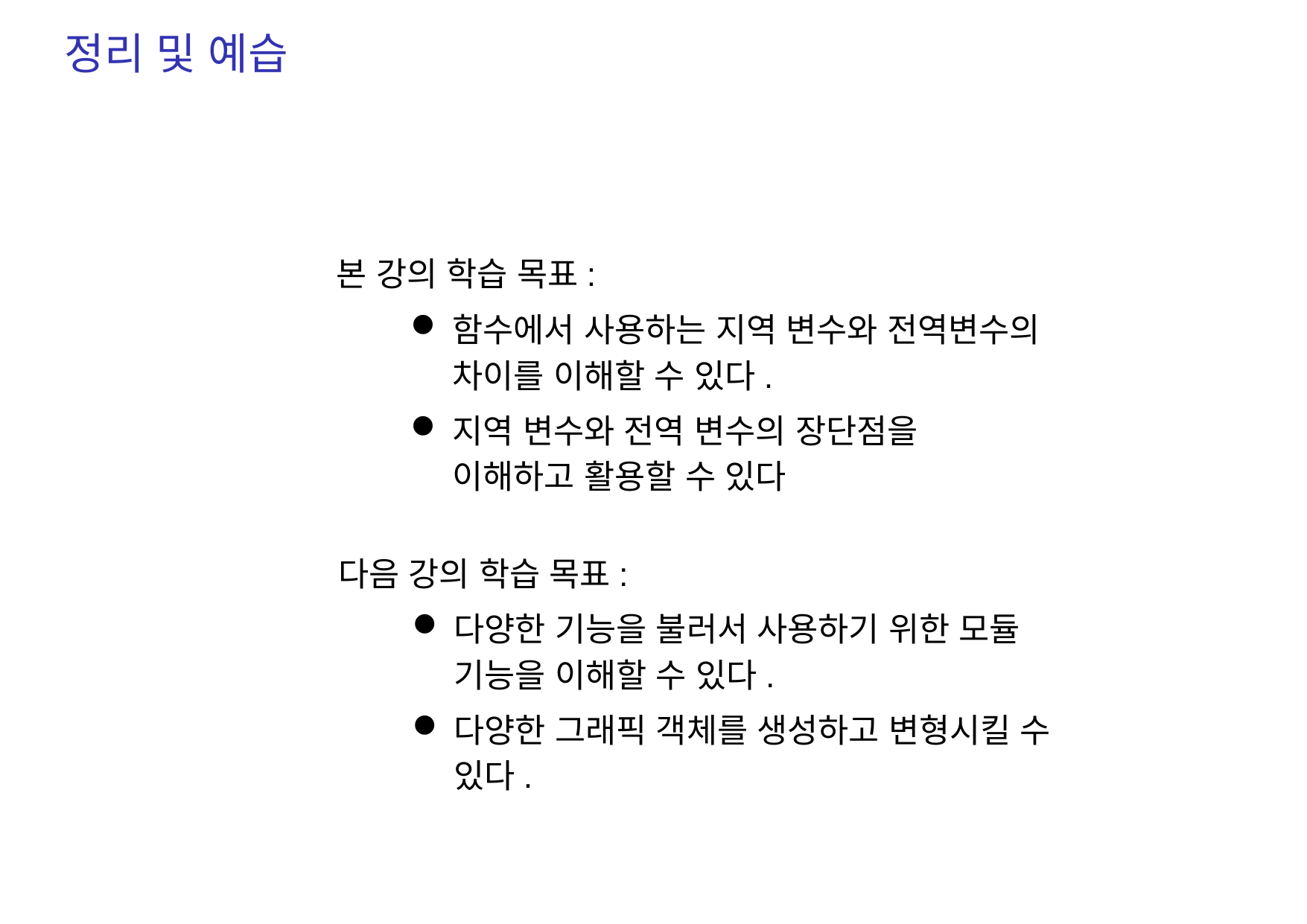

# 정리 및 예습
본 강의 학습 목표:
함수에서 사용하는 지역 변수와 전역변수의 차이를 이해할 수 있다.
지역 변수와 전역 변수의 장단점을
이해하고 활용할 수 있다

다음 강의 학습 목표:
다양한 기능을 불러서 사용하기 위한 모듈 기능을 이해할 수 있다.
다양한 그래픽 객체를 생성하고 변형시킬 수 있다.